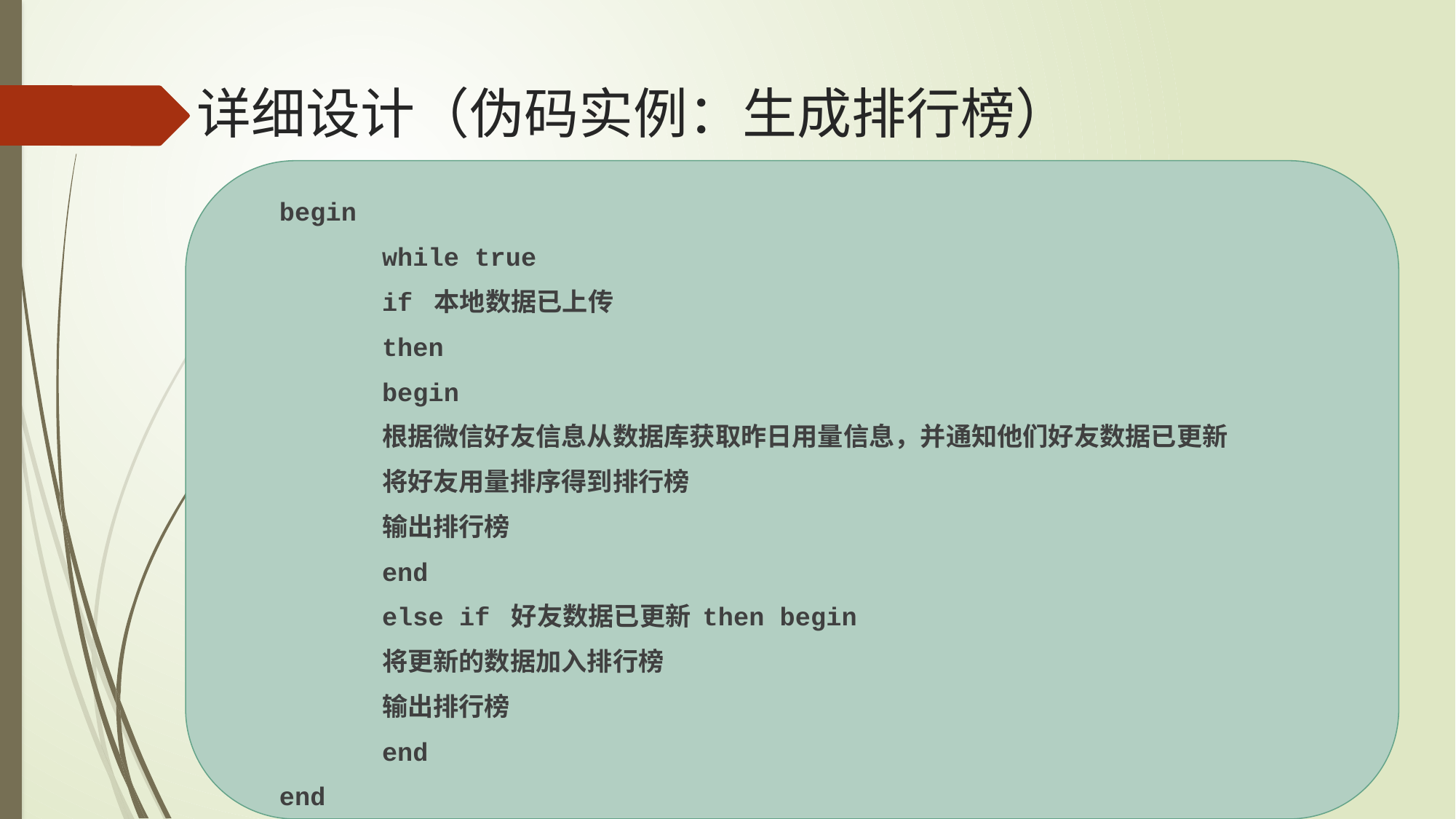

# 详细设计（伪码实例：生成排行榜）

begin
	while true
		if 本地数据已上传
		then
			begin
			根据微信好友信息从数据库获取昨日用量信息，并通知他们好友数据已更新
			将好友用量排序得到排行榜
			输出排行榜
			end
		else if 好友数据已更新 then begin
			将更新的数据加入排行榜
			输出排行榜
		end
end